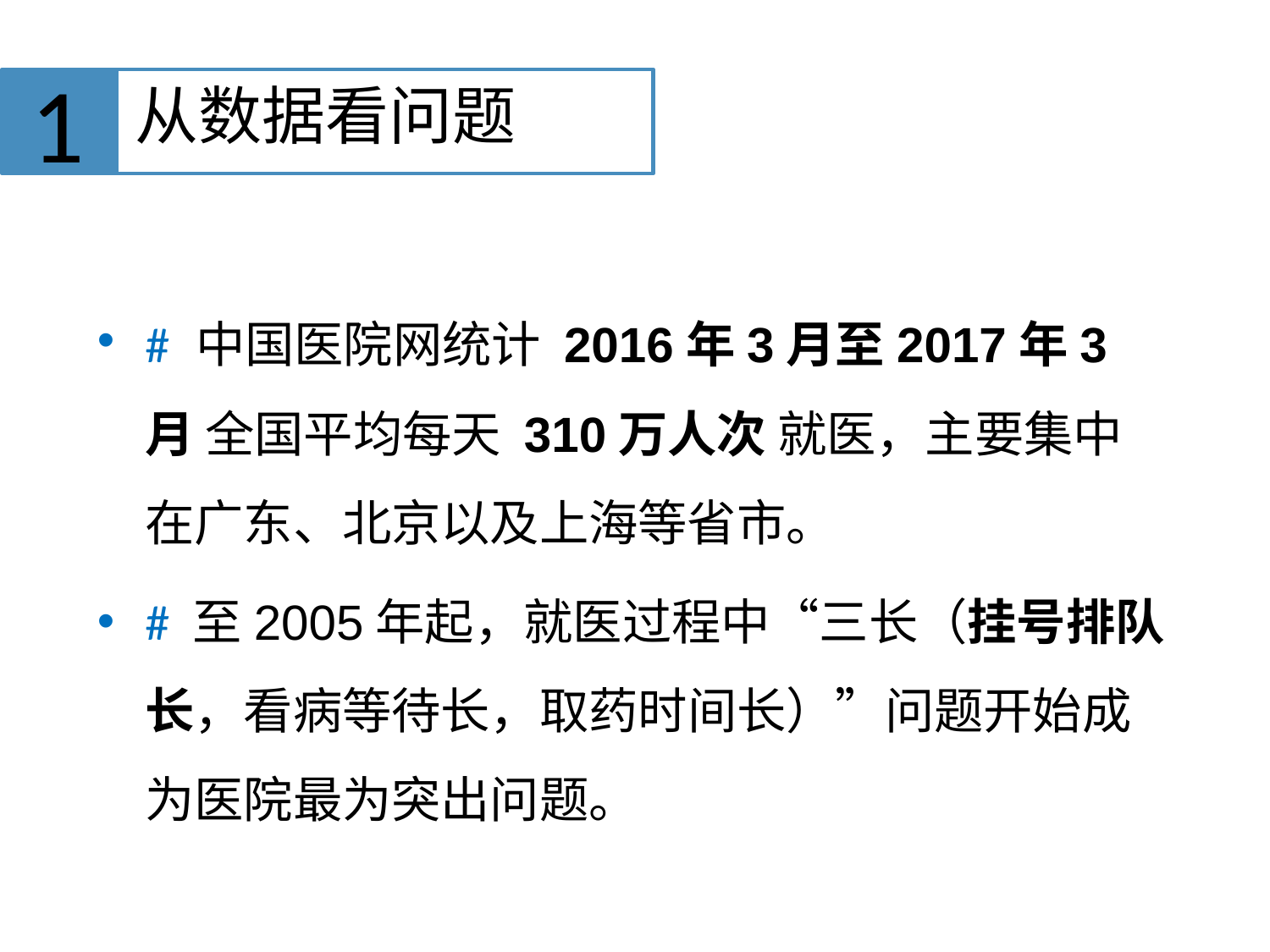

1

从数据看问题
# 中国医院网统计 2016年3月至2017年3月 全国平均每天 310万人次 就医，主要集中在广东、北京以及上海等省市。
# 至2005年起，就医过程中“三长（挂号排队长，看病等待长，取药时间长）”问题开始成为医院最为突出问题。